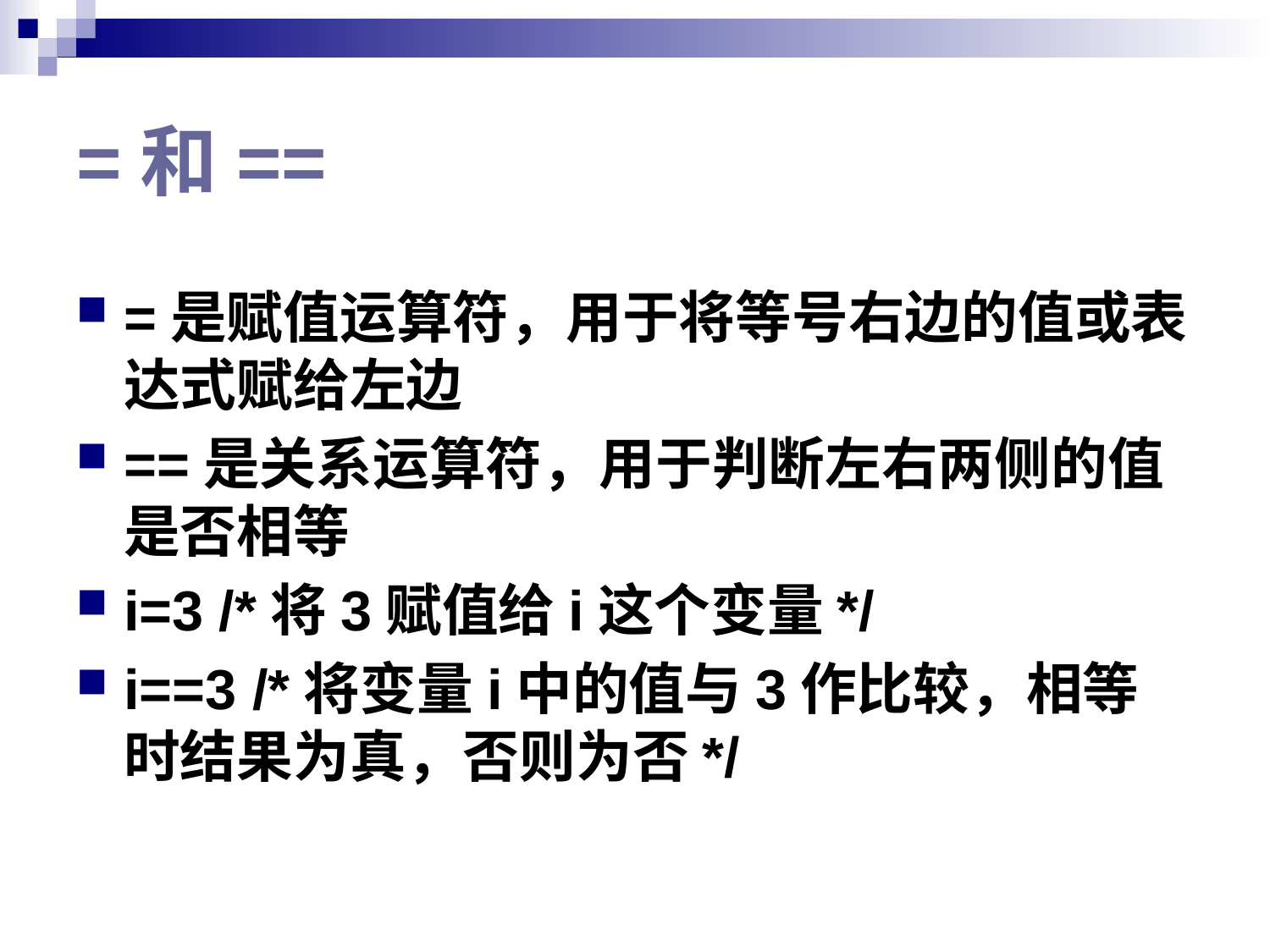

# =和==
=是赋值运算符，用于将等号右边的值或表达式赋给左边
==是关系运算符，用于判断左右两侧的值是否相等
i=3 /*将3赋值给i这个变量*/
i==3 /*将变量i中的值与3作比较，相等时结果为真，否则为否*/